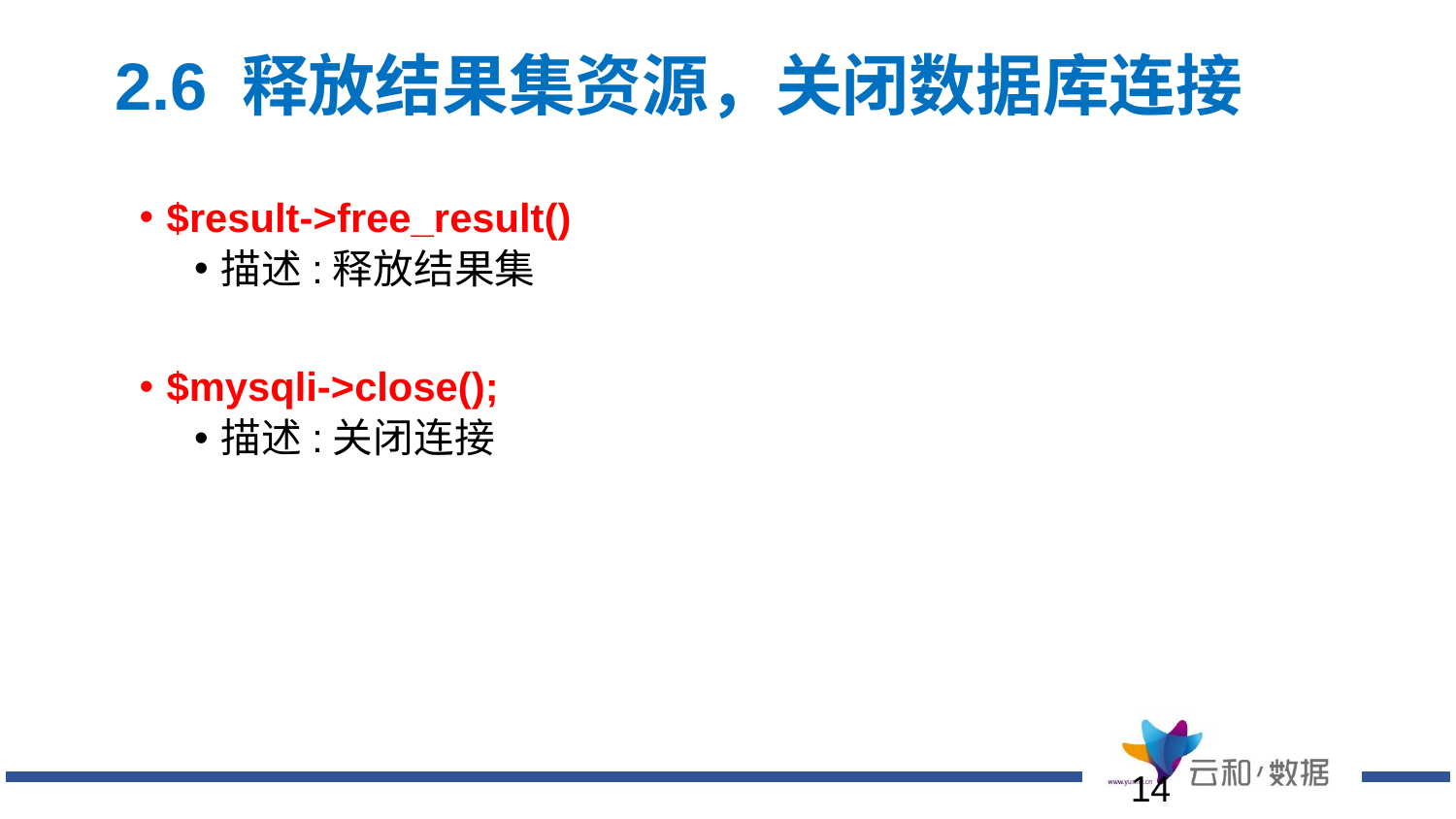

# 2.6 释放结果集资源，关闭数据库连接
$result->free_result()
描述:释放结果集

$mysqli->close();
描述:关闭连接

14